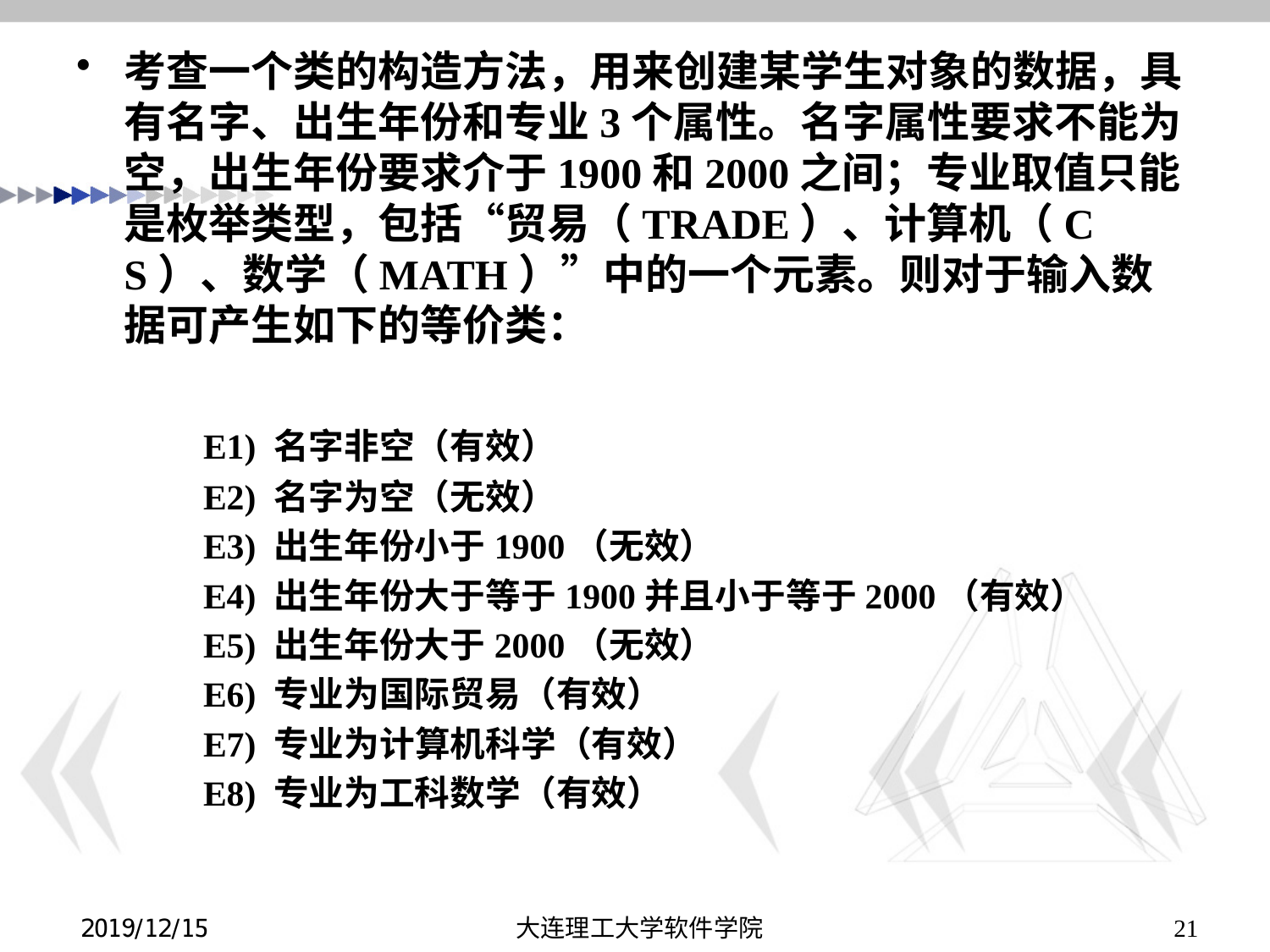

# 考查一个类的构造方法，用来创建某学生对象的数据，具有名字、出生年份和专业3个属性。名字属性要求不能为空，出生年份要求介于1900和2000之间；专业取值只能是枚举类型，包括“贸易（TRADE）、计算机（CS）、数学（MATH）”中的一个元素。则对于输入数据可产生如下的等价类：

	E1) 名字非空（有效）
	E2) 名字为空（无效）
	E3) 出生年份小于1900（无效）
	E4) 出生年份大于等于1900并且小于等于2000（有效）
	E5) 出生年份大于2000（无效）
	E6) 专业为国际贸易（有效）
	E7) 专业为计算机科学（有效）
	E8) 专业为工科数学（有效）

2019/12/15
大连理工大学软件学院
21